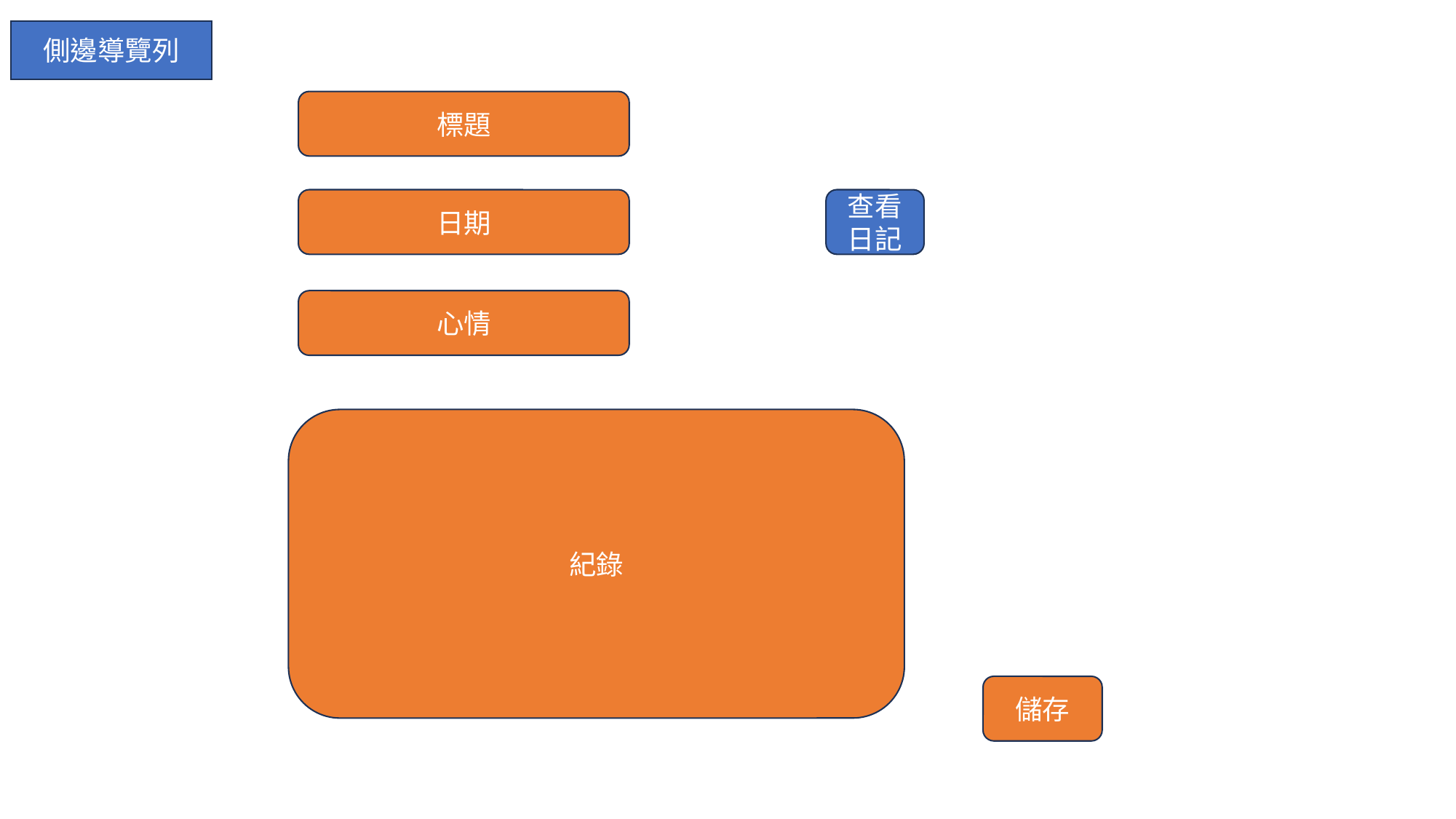

側邊導覽列
標題
日期
查看日記
心情
紀錄
儲存